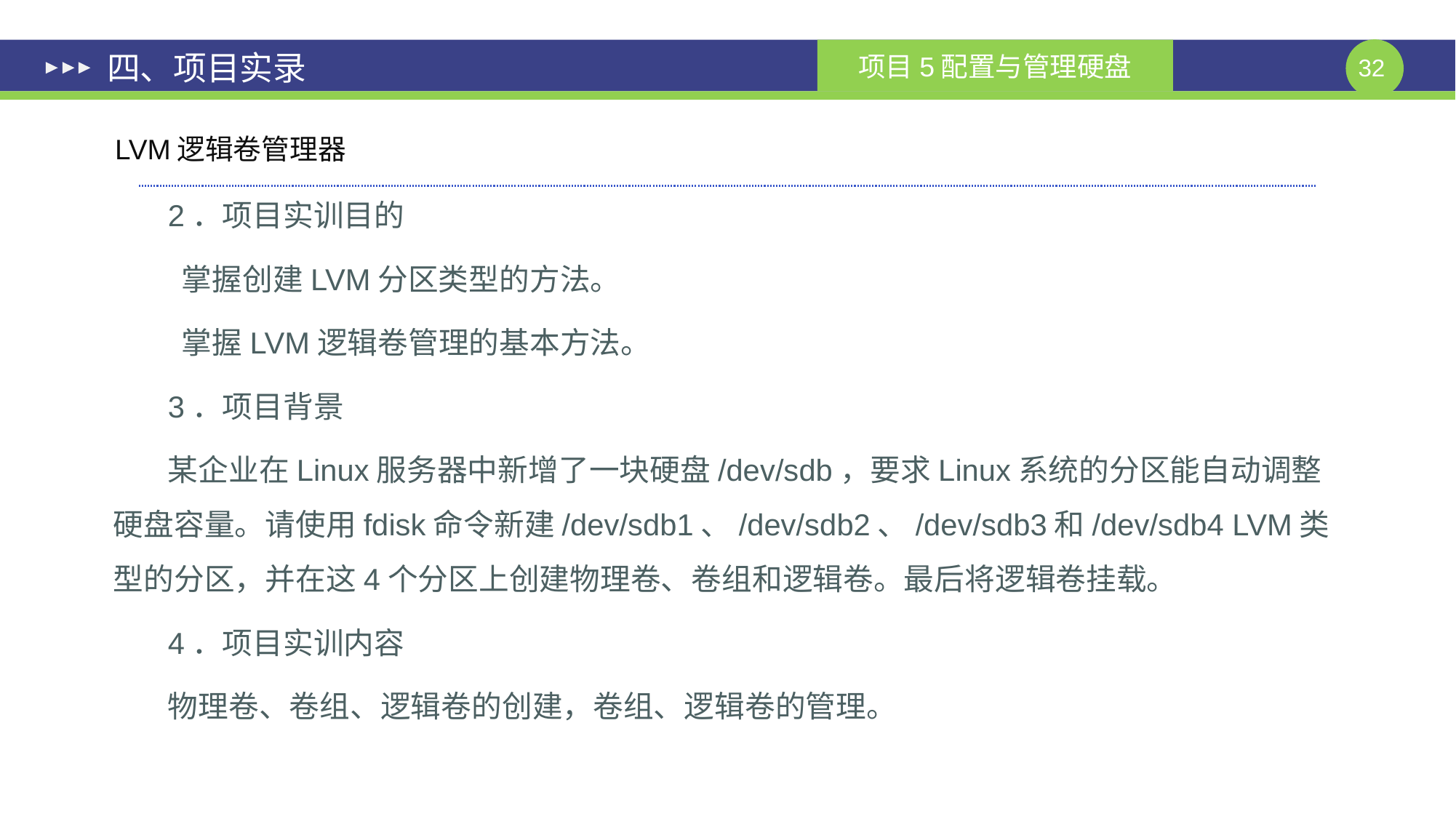

# 四、项目实录
LVM逻辑卷管理器
2．项目实训目的
 掌握创建LVM分区类型的方法。
 掌握LVM逻辑卷管理的基本方法。
3．项目背景
某企业在Linux服务器中新增了一块硬盘/dev/sdb，要求Linux系统的分区能自动调整硬盘容量。请使用fdisk命令新建/dev/sdb1、/dev/sdb2、/dev/sdb3和/dev/sdb4 LVM类型的分区，并在这4个分区上创建物理卷、卷组和逻辑卷。最后将逻辑卷挂载。
4．项目实训内容
物理卷、卷组、逻辑卷的创建，卷组、逻辑卷的管理。